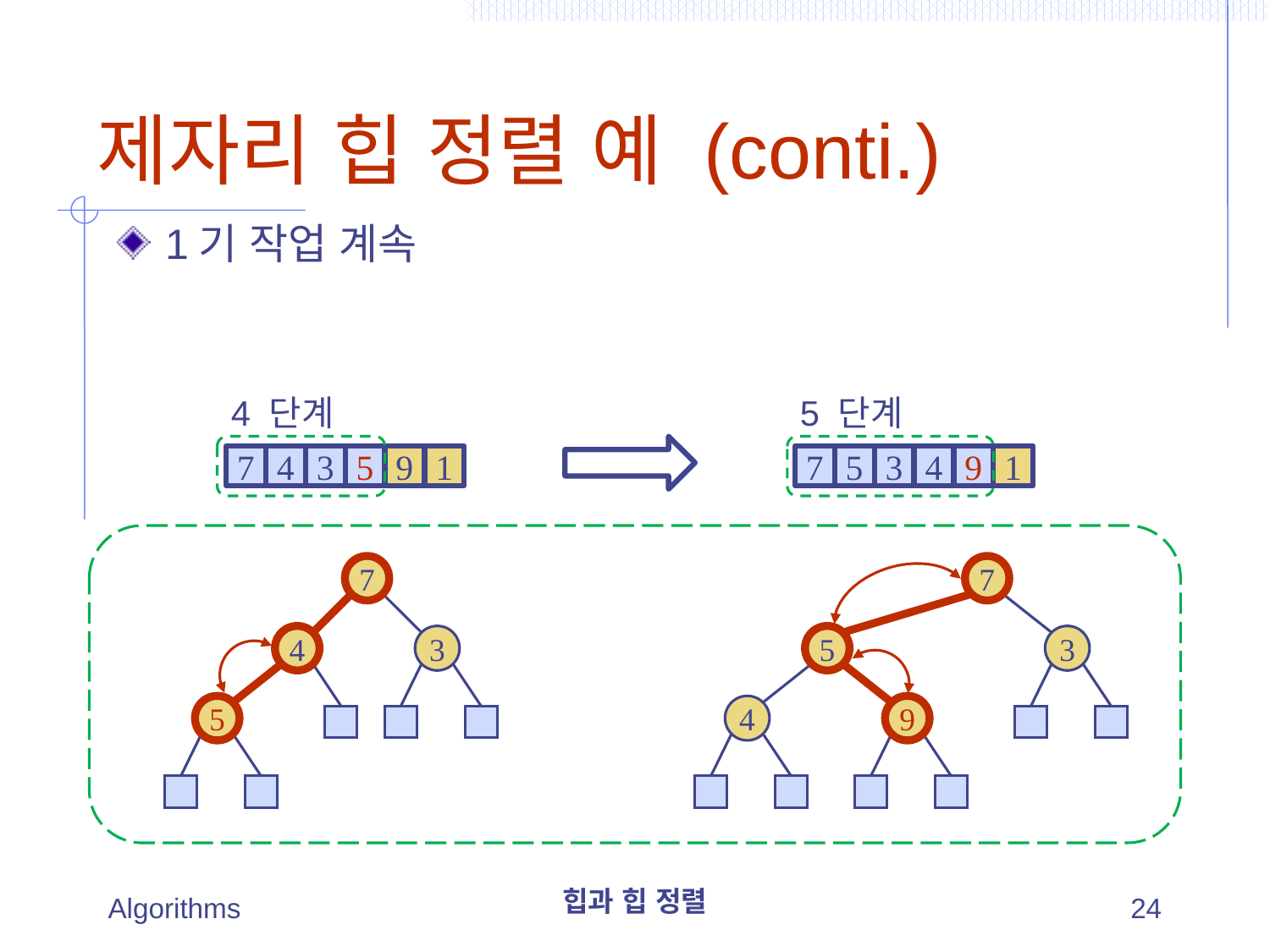

# 제자리 힙 정렬 예 (conti.)
1기 작업 계속
4 단계
5 단계

7
4
3
5
9
1
7
5
3
4
9
1

7
7
4
3
5
3

5
4
9

Algorithms
힙과 힙 정렬
24